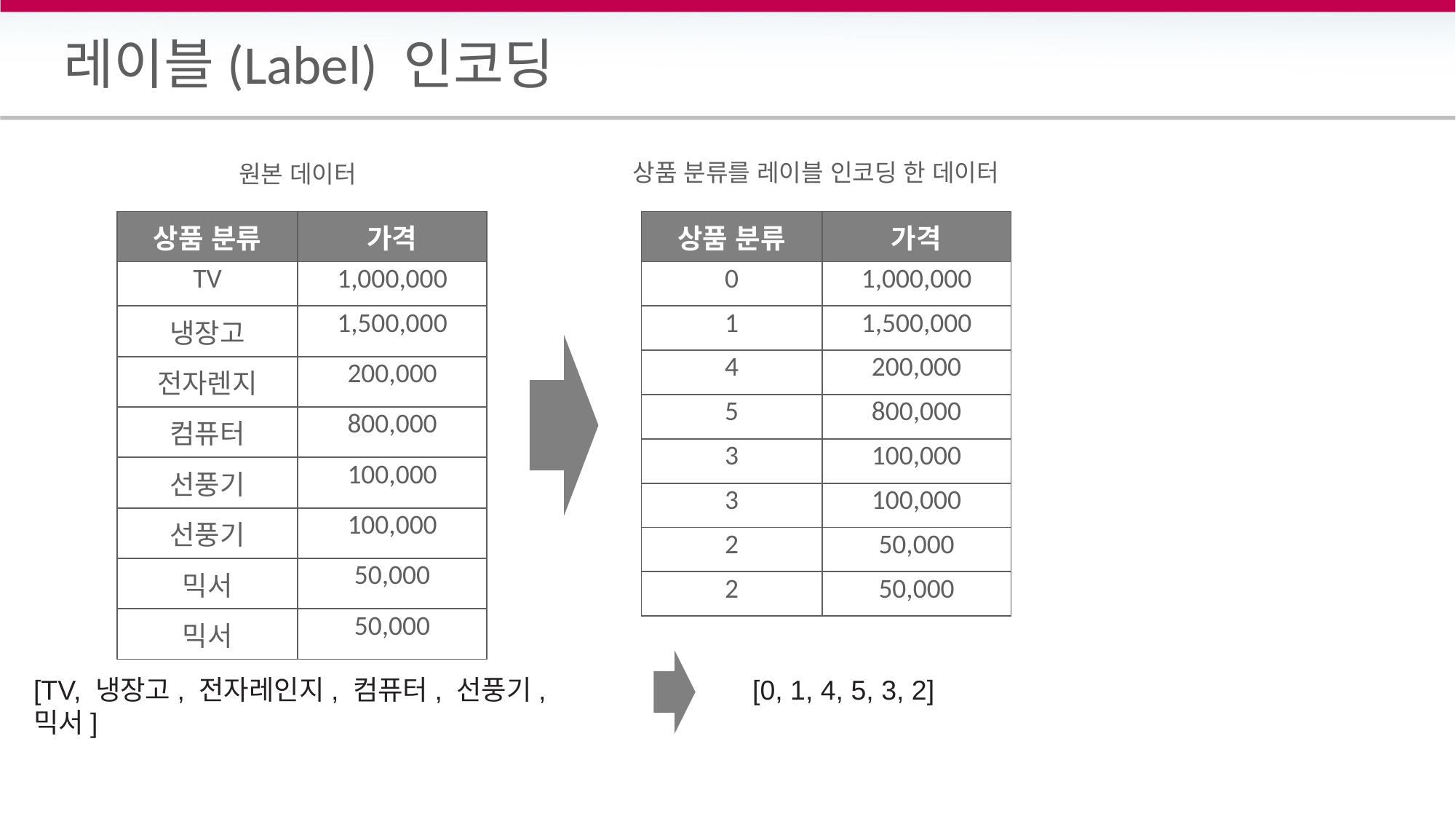

# 레이블(Label) 인코딩
상품 분류를 레이블 인코딩 한 데이터
원본 데이터
| 상품 분류 | 가격 |
| --- | --- |
| TV | 1,000,000 |
| 냉장고 | 1,500,000 |
| 전자렌지 | 200,000 |
| 컴퓨터 | 800,000 |
| 선풍기 | 100,000 |
| 선풍기 | 100,000 |
| 믹서 | 50,000 |
| 믹서 | 50,000 |
| 상품 분류 | 가격 |
| --- | --- |
| 0 | 1,000,000 |
| 1 | 1,500,000 |
| 4 | 200,000 |
| 5 | 800,000 |
| 3 | 100,000 |
| 3 | 100,000 |
| 2 | 50,000 |
| 2 | 50,000 |

[TV, 냉장고, 전자레인지, 컴퓨터, 선풍기, 믹서]
[0, 1, 4, 5, 3, 2]